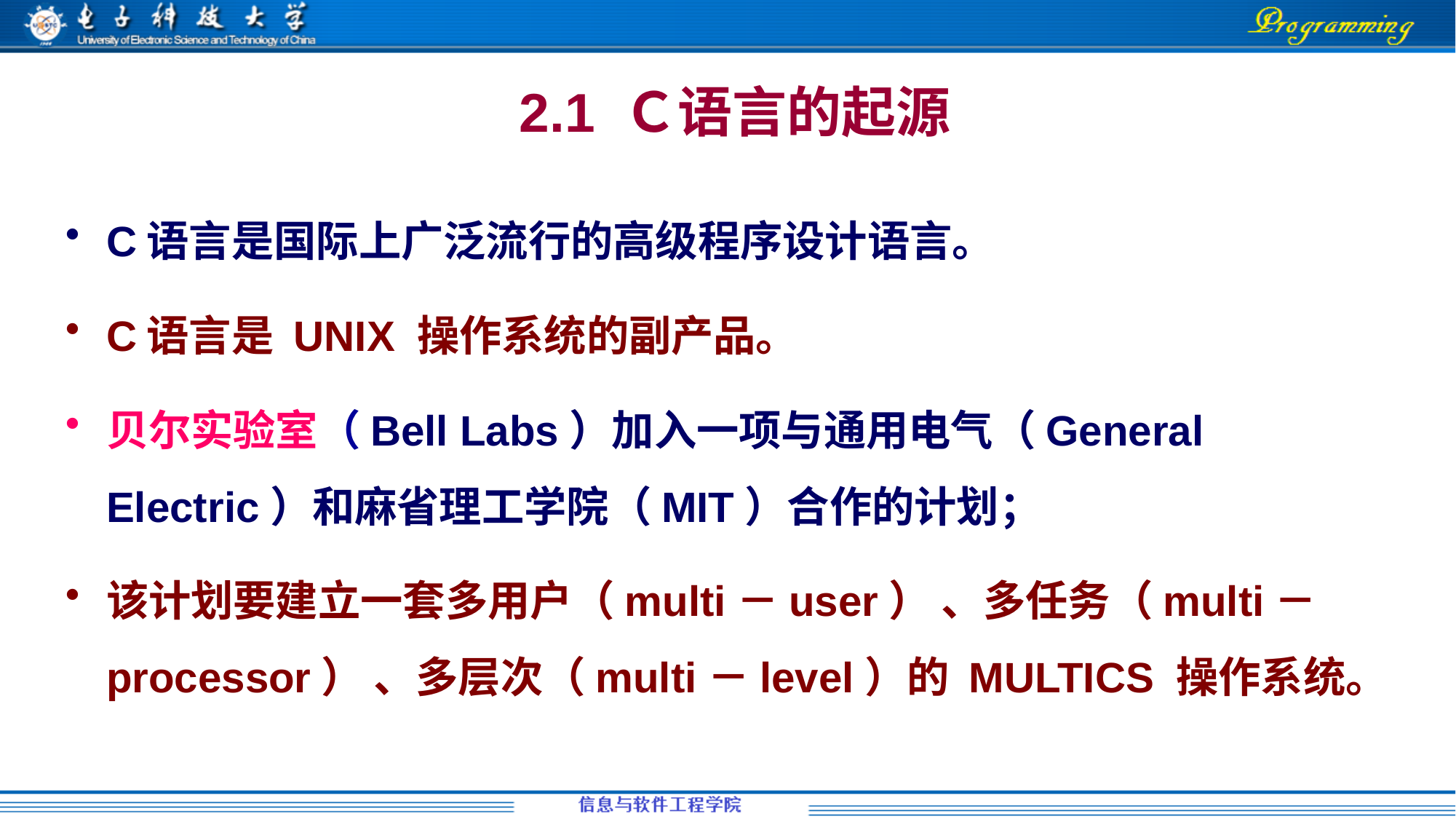

2.1 Ｃ语言的起源
C语言是国际上广泛流行的高级程序设计语言。
C语言是 UNIX 操作系统的副产品。
贝尔实验室（Bell Labs）加入一项与通用电气（General Electric）和麻省理工学院（MIT）合作的计划；
该计划要建立一套多用户（multi－user） 、多任务（multi－processor） 、多层次（multi－level）的 MULTICS 操作系统。